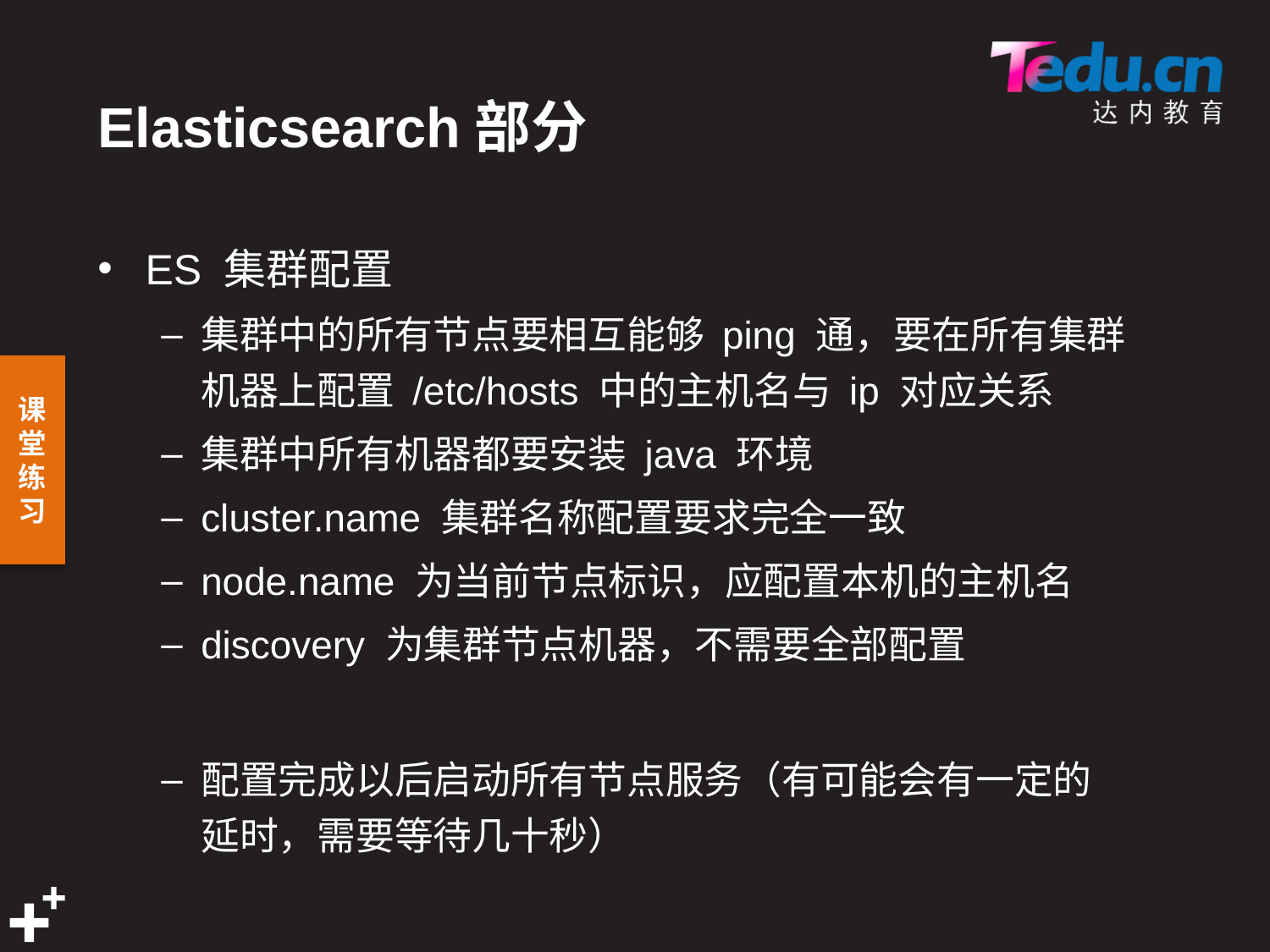

# Elasticsearch部分
ES 集群配置
集群中的所有节点要相互能够 ping 通，要在所有集群机器上配置 /etc/hosts 中的主机名与 ip 对应关系
集群中所有机器都要安装 java 环境
cluster.name 集群名称配置要求完全一致
node.name 为当前节点标识，应配置本机的主机名
discovery 为集群节点机器，不需要全部配置

配置完成以后启动所有节点服务（有可能会有一定的延时，需要等待几十秒）